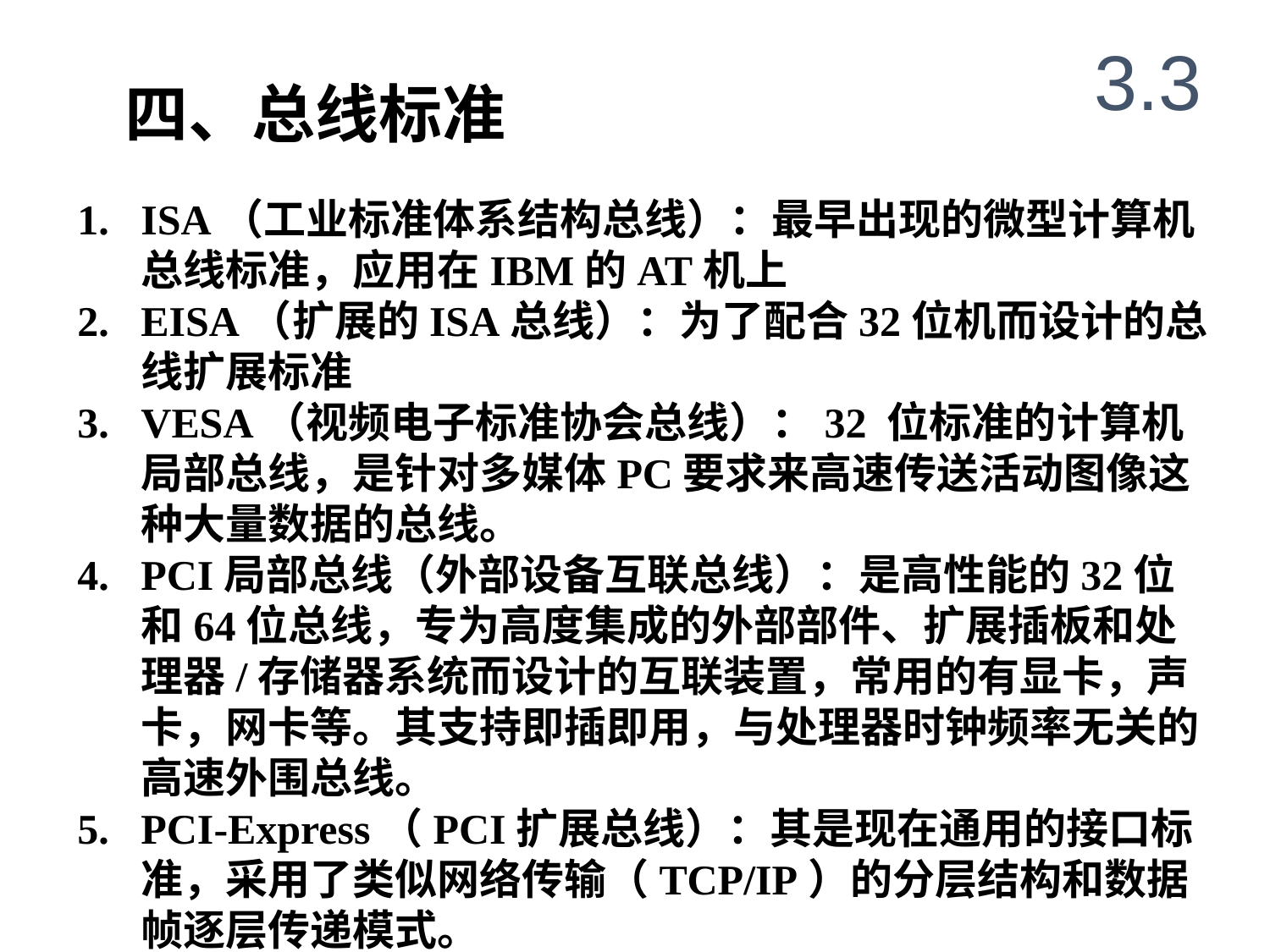

3.3
 四、总线标准
ISA（工业标准体系结构总线）：最早出现的微型计算机总线标准，应用在IBM的AT机上
EISA（扩展的ISA总线）：为了配合32位机而设计的总线扩展标准
VESA（视频电子标准协会总线）：32 位标准的计算机局部总线，是针对多媒体PC要求来高速传送活动图像这种大量数据的总线。
PCI局部总线（外部设备互联总线）：是高性能的32位和64位总线，专为高度集成的外部部件、扩展插板和处理器/存储器系统而设计的互联装置，常用的有显卡，声卡，网卡等。其支持即插即用，与处理器时钟频率无关的高速外围总线。
PCI-Express（PCI扩展总线）：其是现在通用的接口标准，采用了类似网络传输（TCP/IP）的分层结构和数据帧逐层传递模式。